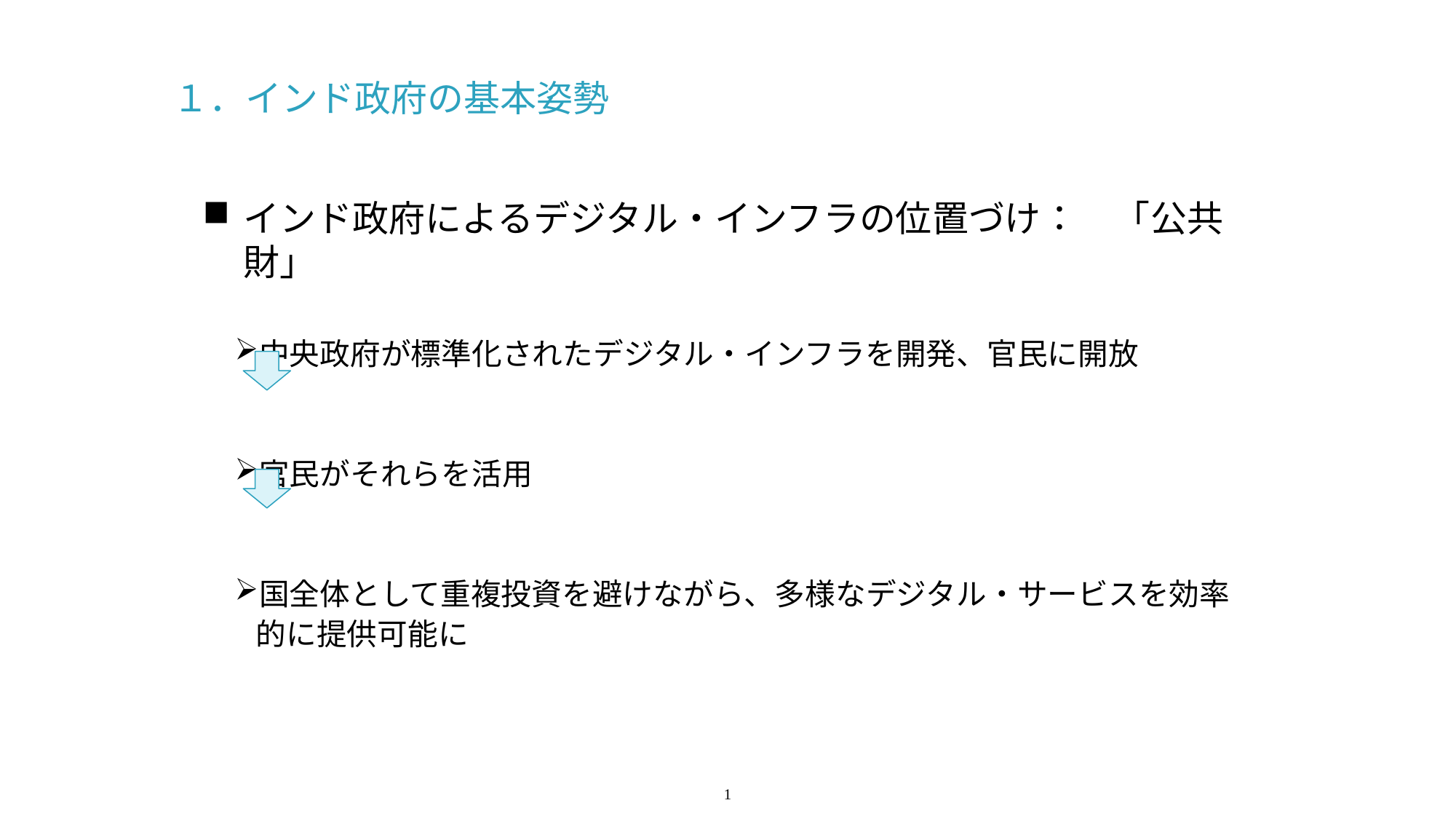

１．インド政府の基本姿勢
インド政府によるデジタル・インフラの位置づけ：　「公共財」

中央政府が標準化されたデジタル・インフラを開発、官民に開放

官民がそれらを活用

国全体として重複投資を避けながら、多様なデジタル・サービスを効率的に提供可能に

1